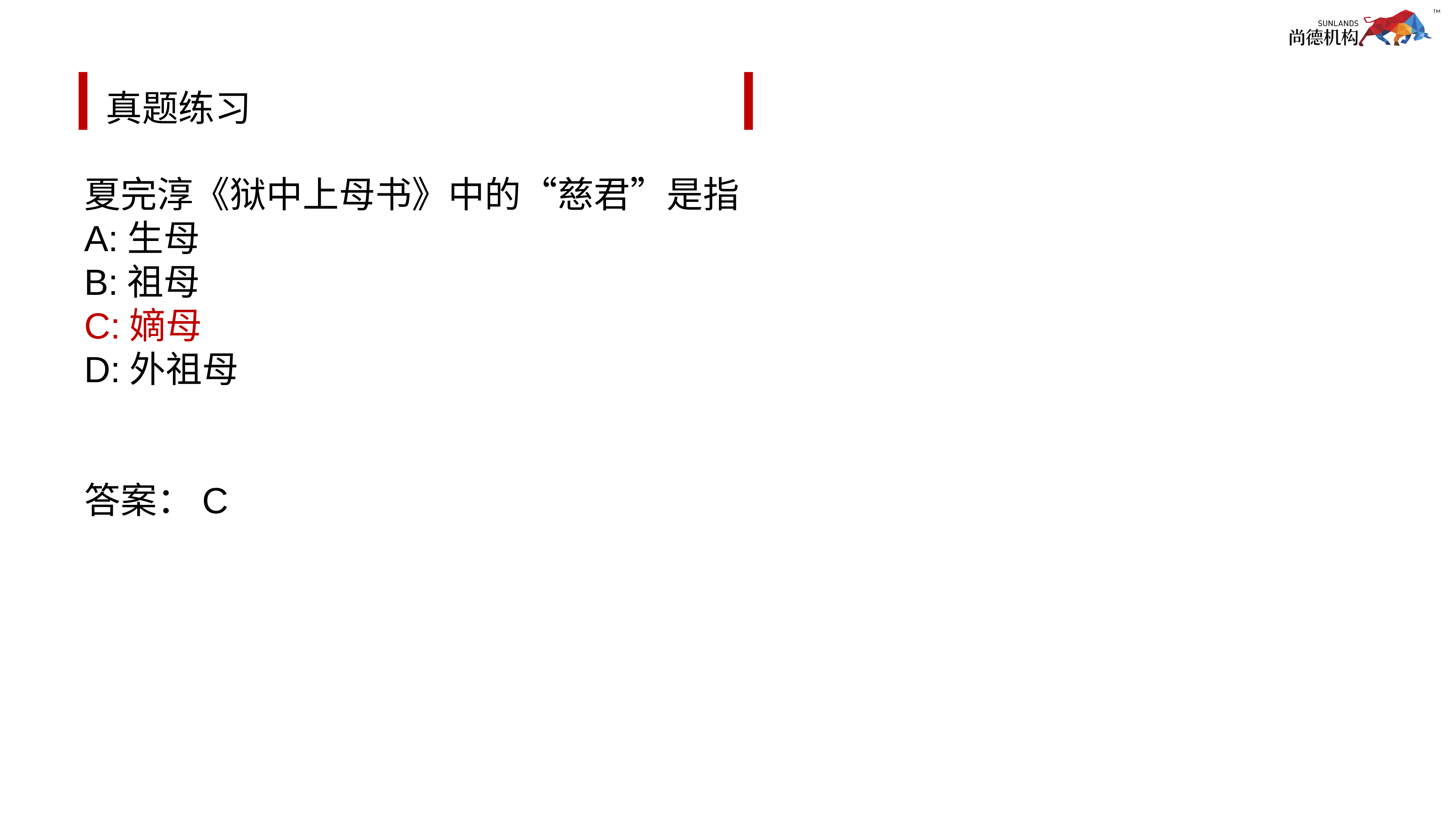

# 真题练习
夏完淳《狱中上母书》中的“慈君”是指
A:生母
B:祖母
C:嫡母
D:外祖母

答案：C